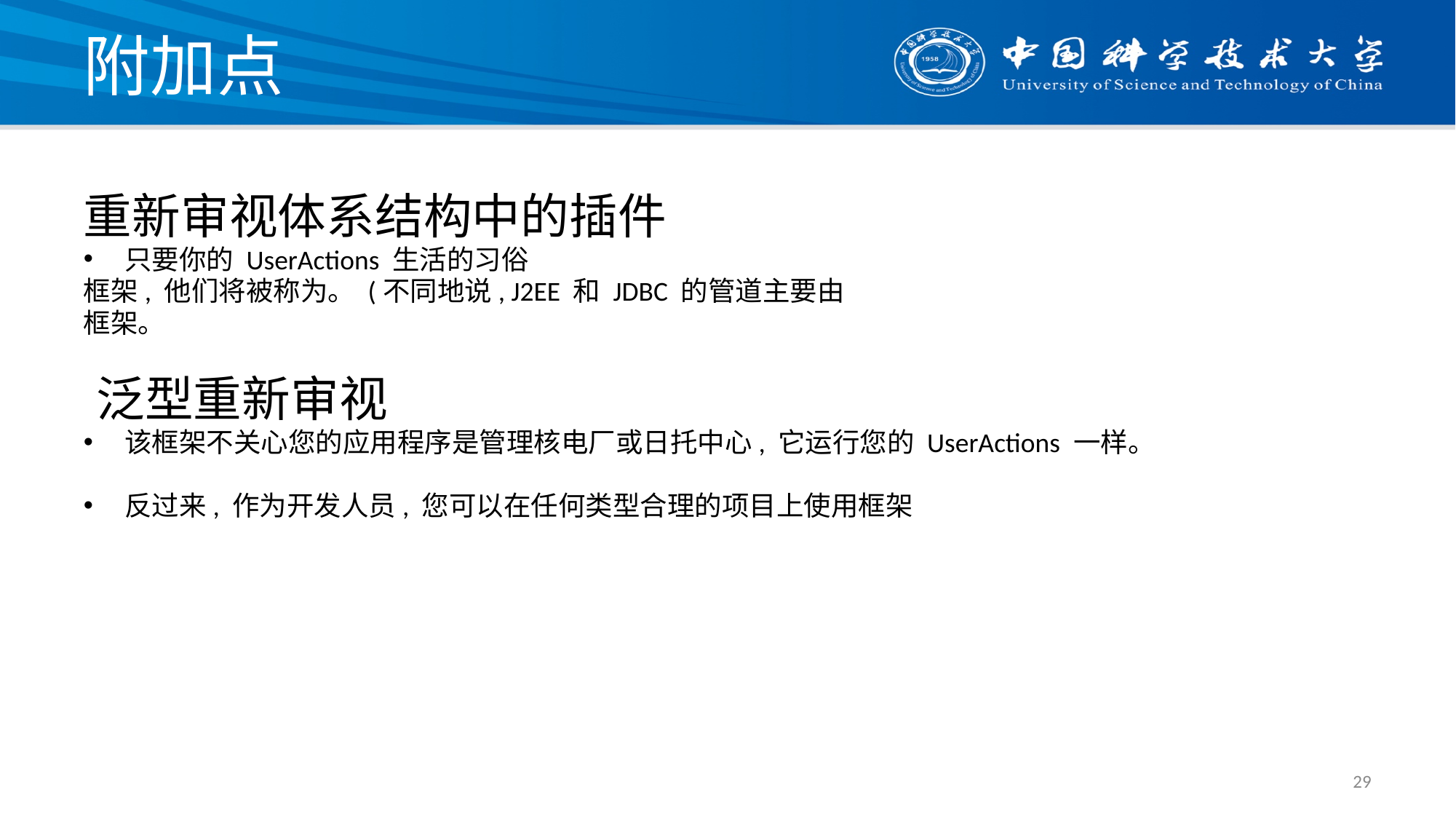

# 附加点
重新审视体系结构中的插件
只要你的 UserActions 生活的习俗
框架, 他们将被称为。 (不同地说, J2EE 和 JDBC 的管道主要由
框架。

 泛型重新审视
该框架不关心您的应用程序是管理核电厂或日托中心, 它运行您的 UserActions 一样。

反过来, 作为开发人员, 您可以在任何类型合理的项目上使用框架
29